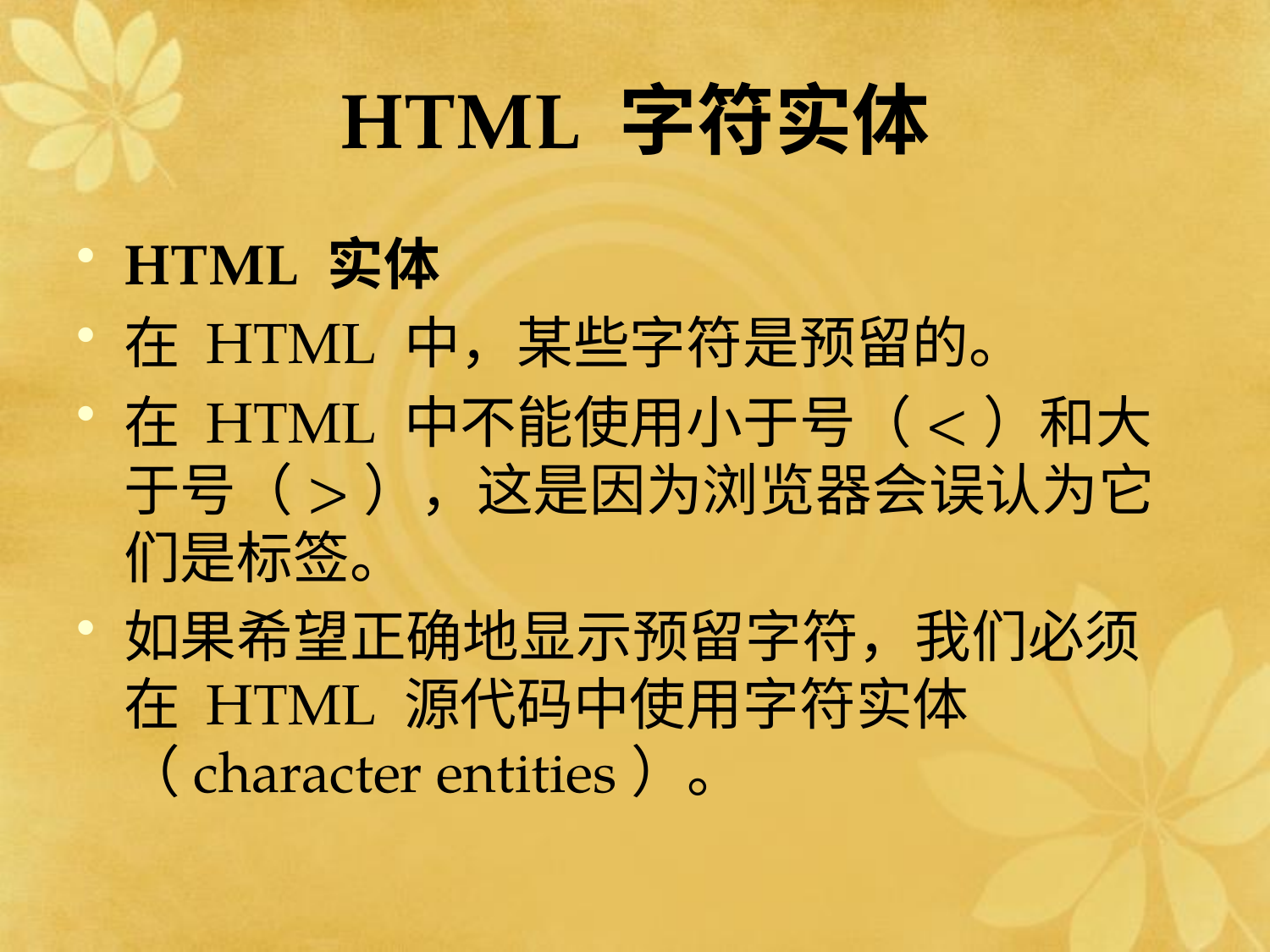

# HTML 字符实体
HTML 实体
在 HTML 中，某些字符是预留的。
在 HTML 中不能使用小于号（<）和大于号（>），这是因为浏览器会误认为它们是标签。
如果希望正确地显示预留字符，我们必须在 HTML 源代码中使用字符实体（character entities）。